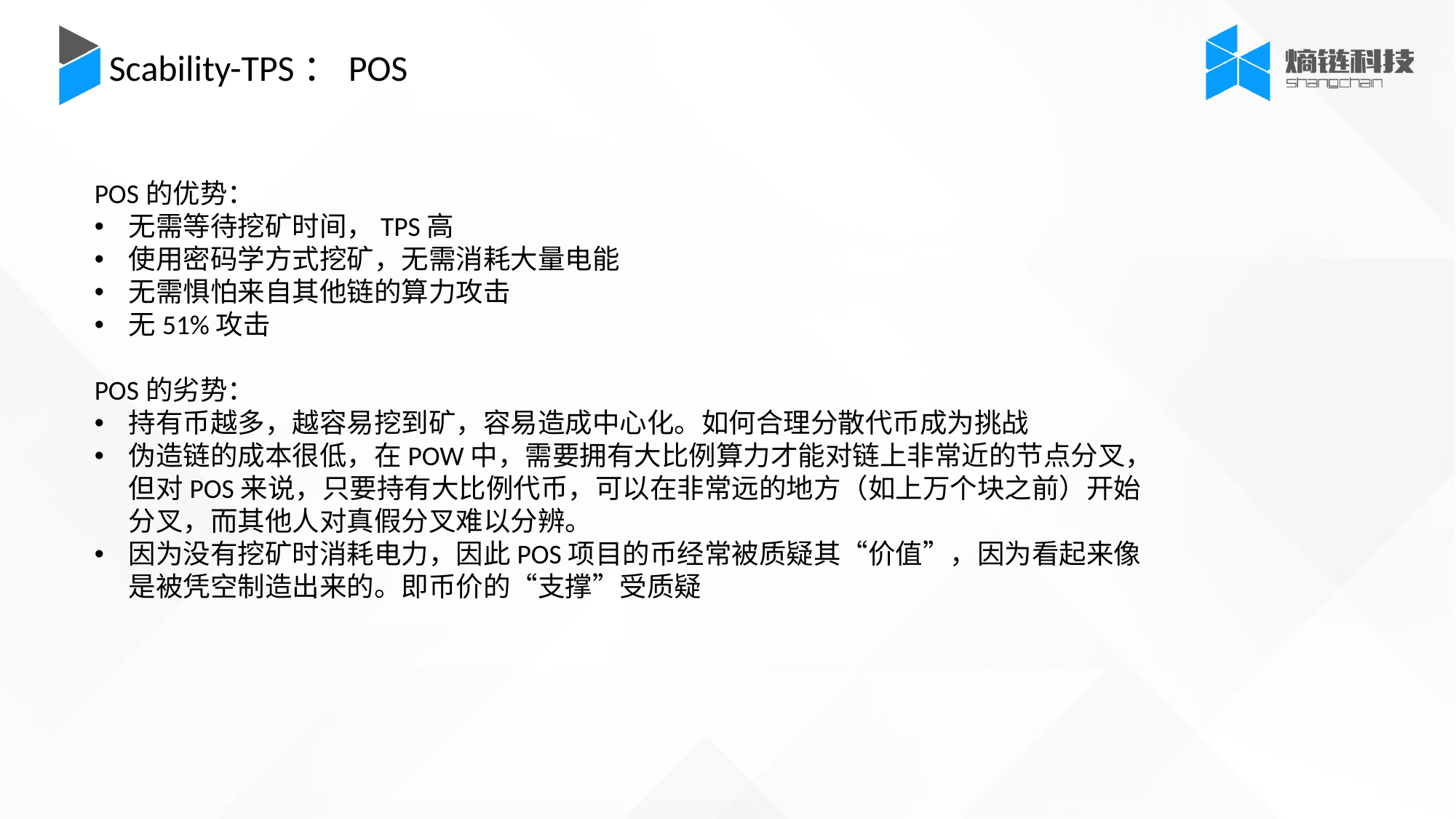

Scability-TPS：POS
POS的优势：
无需等待挖矿时间，TPS高
使用密码学方式挖矿，无需消耗大量电能
无需惧怕来自其他链的算力攻击
无51%攻击

POS的劣势：
持有币越多，越容易挖到矿，容易造成中心化。如何合理分散代币成为挑战
伪造链的成本很低，在POW中，需要拥有大比例算力才能对链上非常近的节点分叉，但对POS来说，只要持有大比例代币，可以在非常远的地方（如上万个块之前）开始分叉，而其他人对真假分叉难以分辨。
因为没有挖矿时消耗电力，因此POS项目的币经常被质疑其“价值”，因为看起来像是被凭空制造出来的。即币价的“支撑”受质疑